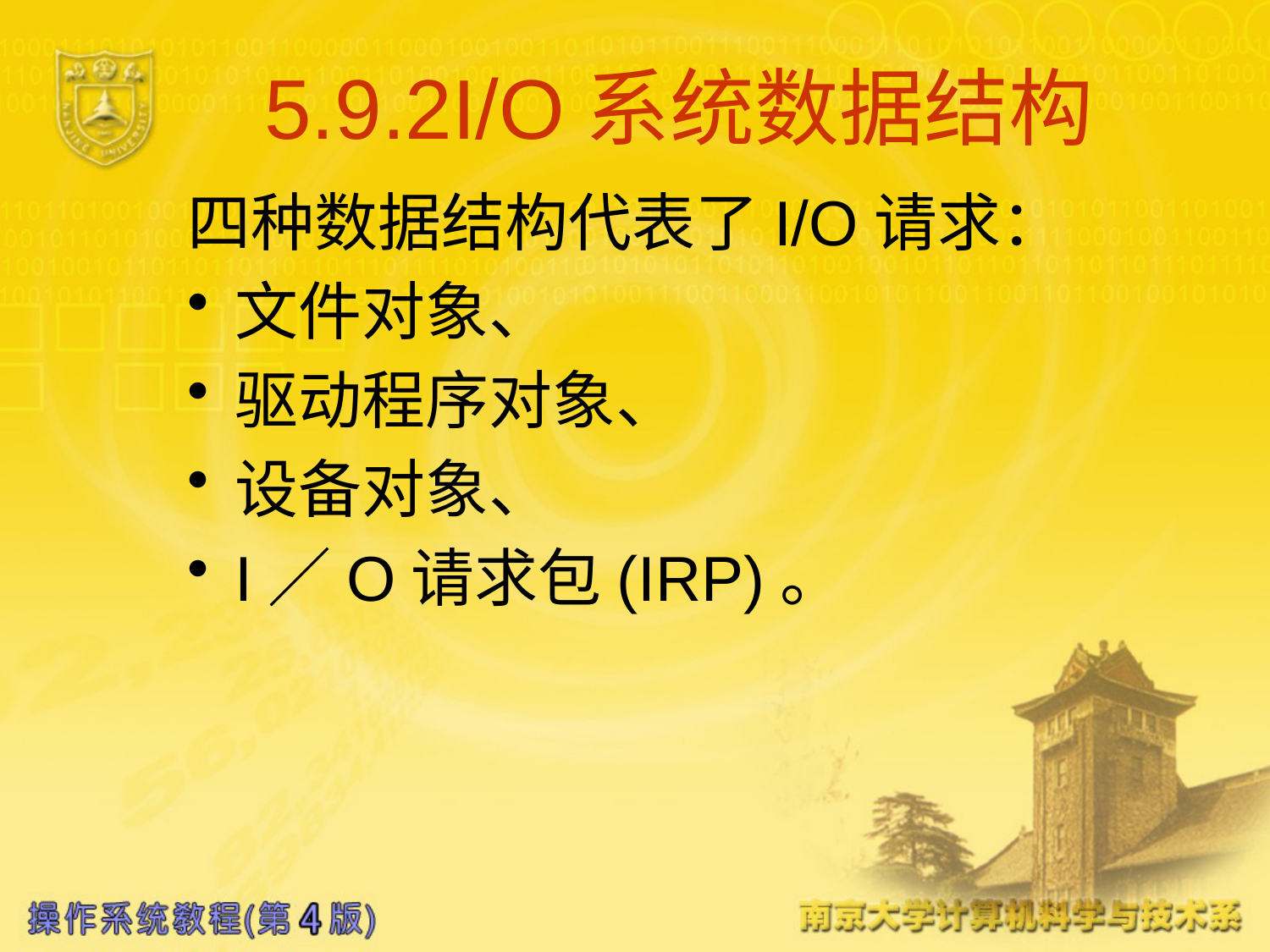

# 5.9.2I/O系统数据结构
四种数据结构代表了I/O请求：
文件对象、
驱动程序对象、
设备对象、
I／O请求包(IRP)。